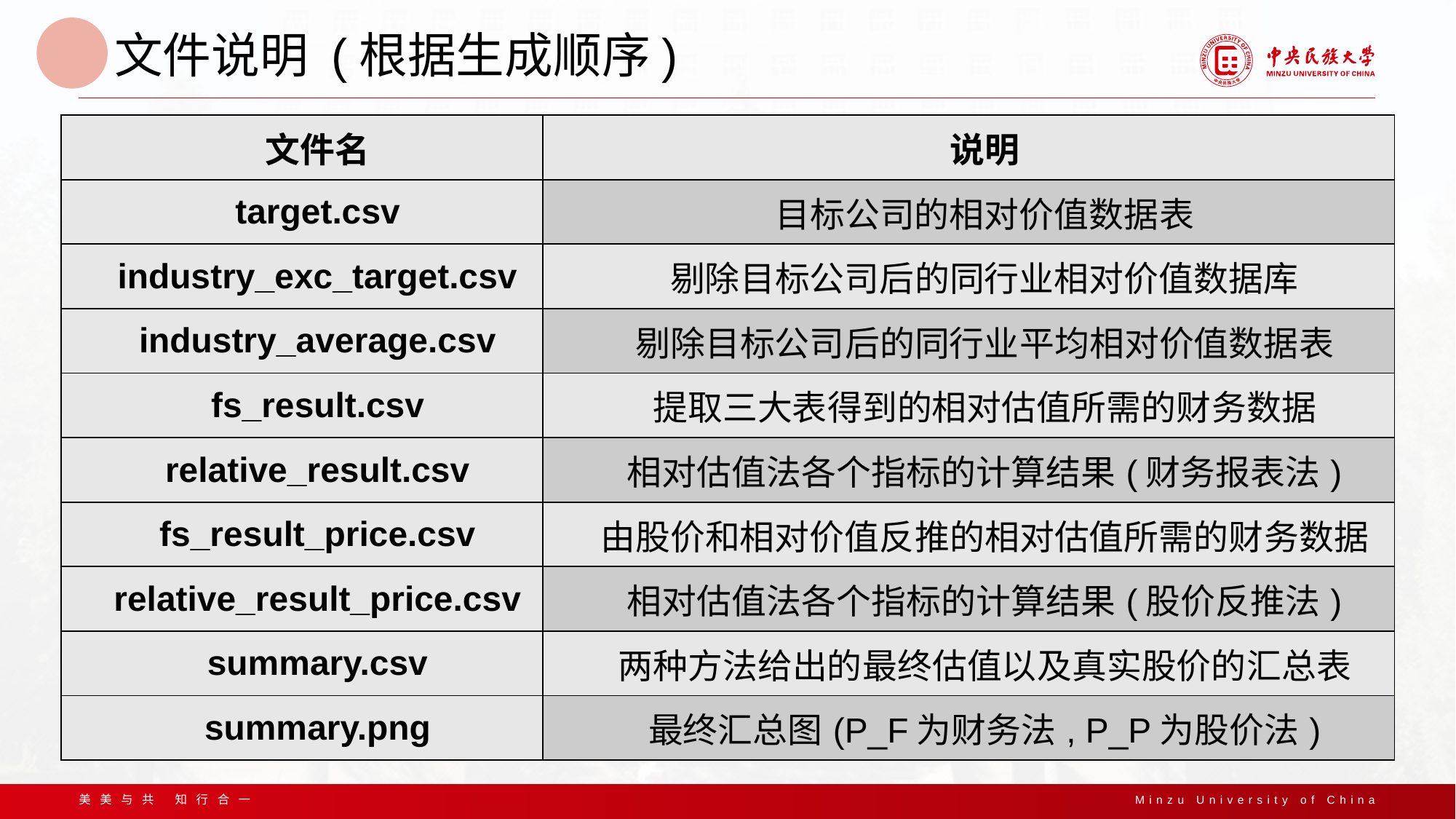

文件说明 (根据生成顺序)
| 文件名 | 说明 |
| --- | --- |
| target.csv | 目标公司的相对价值数据表 |
| industry\_exc\_target.csv | 剔除目标公司后的同行业相对价值数据库 |
| industry\_average.csv | 剔除目标公司后的同行业平均相对价值数据表 |
| fs\_result.csv | 提取三大表得到的相对估值所需的财务数据 |
| relative\_result.csv | 相对估值法各个指标的计算结果(财务报表法) |
| fs\_result\_price.csv | 由股价和相对价值反推的相对估值所需的财务数据 |
| relative\_result\_price.csv | 相对估值法各个指标的计算结果(股价反推法) |
| summary.csv | 两种方法给出的最终估值以及真实股价的汇总表 |
| summary.png | 最终汇总图(P\_F为财务法, P\_P为股价法) |
美美与共 知行合一
Minzu University of China